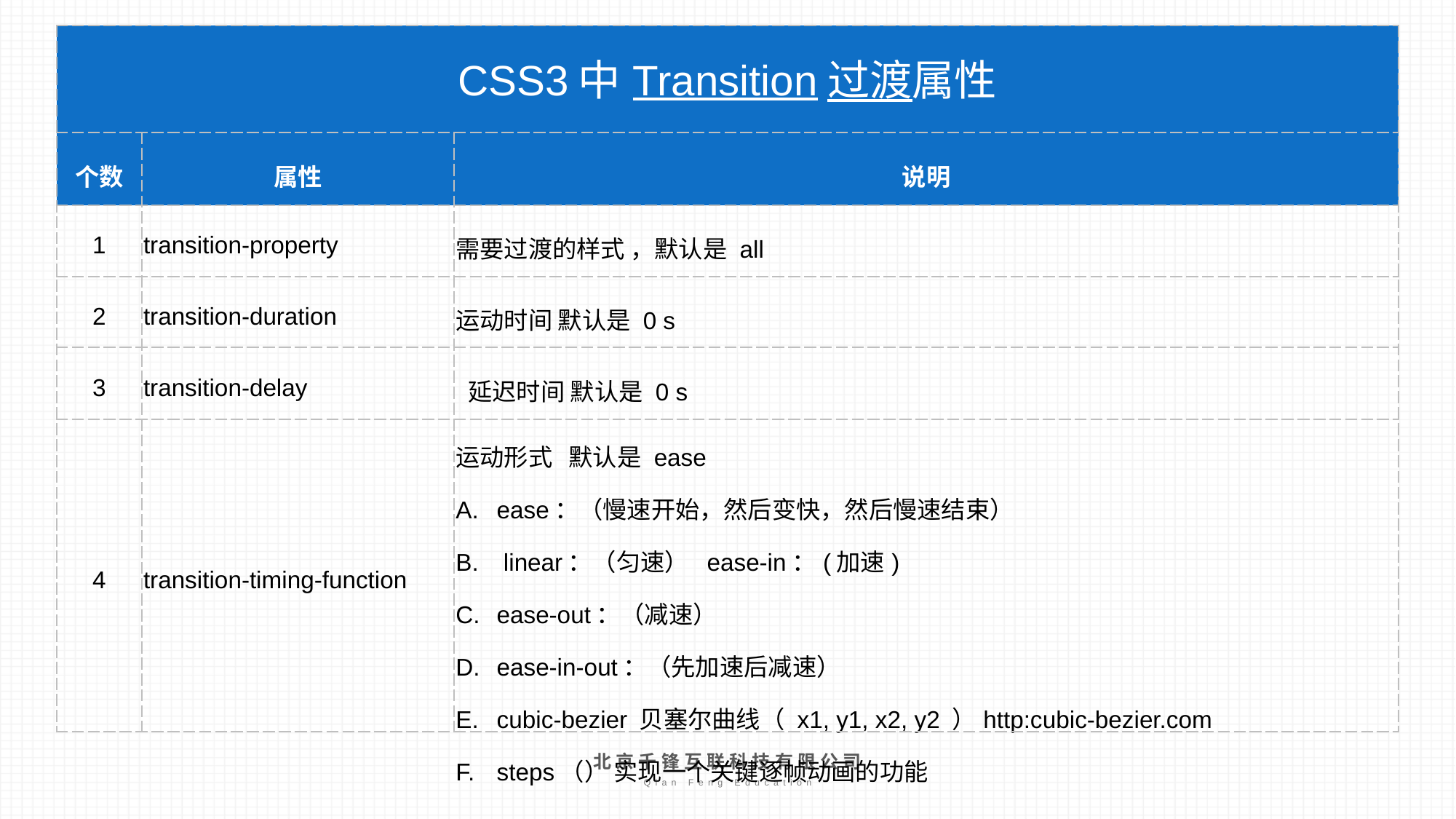

| CSS3中Transition过渡属性 |  |  |
| --- | --- | --- |
| 个数 | 属性 | 说明 |
| 1 | transition-property | 需要过渡的样式 ，默认是 all |
| 2 | transition-duration | 运动时间 默认是 0 s |
| 3 | transition-delay | 延迟时间 默认是 0 s |
| 4 | transition-timing-function | 运动形式 默认是 ease ease：（慢速开始，然后变快，然后慢速结束） linear：（匀速） ease-in：(加速) ease-out：（减速） ease-in-out：（先加速后减速） cubic-bezier 贝塞尔曲线（ x1, y1, x2, y2 ）http:cubic-bezier.com steps（） 实现一个关键逐帧动画的功能 |
北京千锋互联科技有限公司
Qian Feng Education